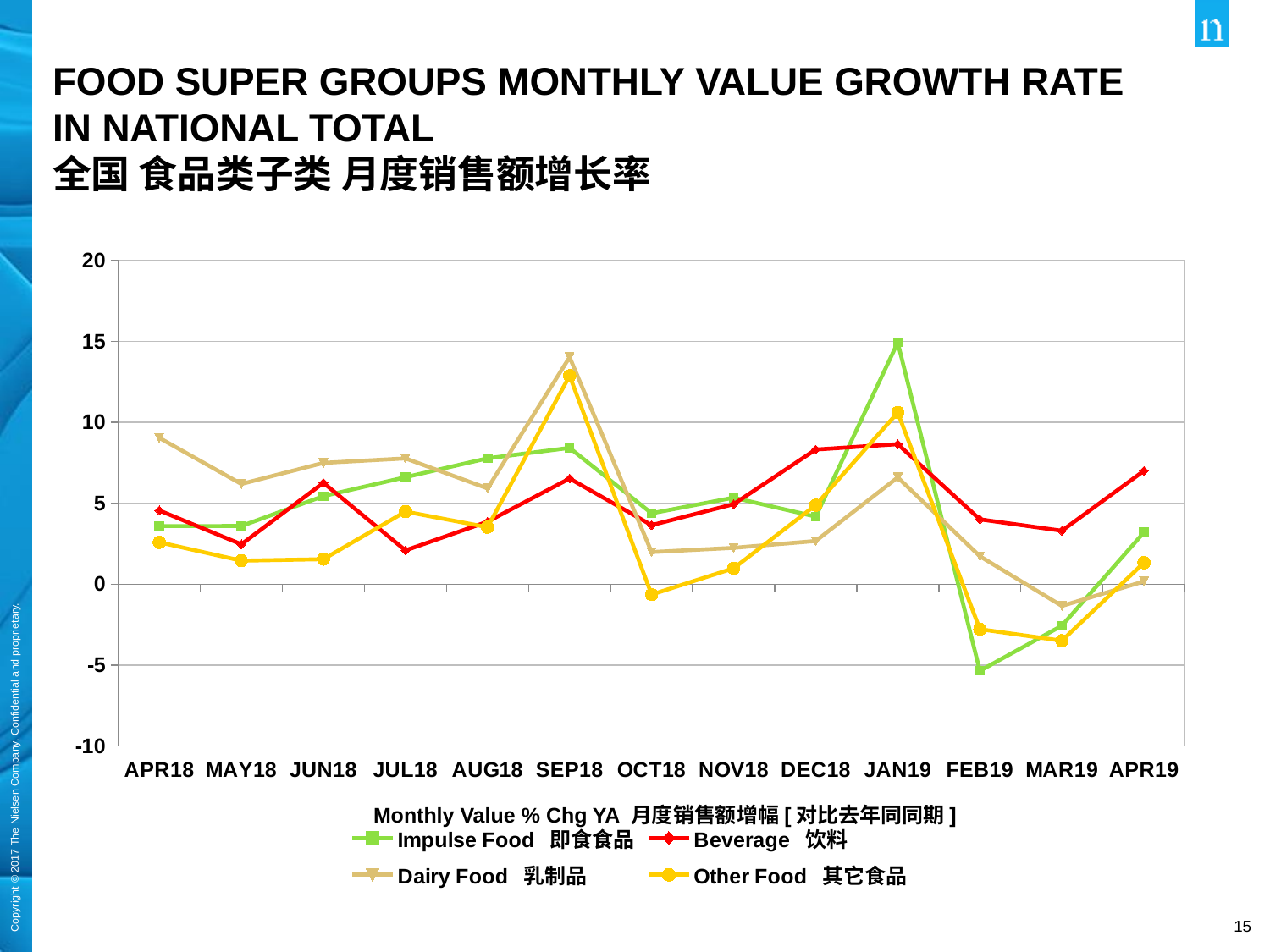

Food Super Groups Monthly Value Growth Rate
in National Total
全国 食品类子类 月度销售额增长率

### Chart

| Category | Impulse Food  即食食品 | Beverage  饮料 | Dairy Food  乳制品 | Other Food  其它食品 |
|---|---|---|---|---|
| APR18 | 3.594557599 | 4.560111267 | 9.045912506 | 2.59393842 |
| MAY18 | 3.602833659 | 2.471163255 | 6.197627893 | 1.457903588 |
| JUN18 | 5.447806193 | 6.269616505 | 7.499005793 | 1.551905313 |
| JUL18 | 6.615390992 | 2.09454865 | 7.774590524 | 4.492043712 |
| AUG18 | 7.782772958 | 3.868335596 | 5.924085887 | 3.528549676 |
| SEP18 | 8.424433758 | 6.535425776 | 14.028373564 | 12.880687218 |
| OCT18 | 4.384193128 | 3.654892493 | 1.989356801 | -0.637962553 |
| NOV18 | 5.351857157 | 4.951292465 | 2.251142918 | 0.987647333 |
| DEC18 | 4.180710282 | 8.323237896 | 2.6753456 | 4.889605395 |
| JAN19 | 14.93518109 | 8.655968795 | 6.60372379 | 10.609839058 |
| FEB19 | -5.349507668 | 4.013184543 | 1.73227386 | -2.776686067 |
| MAR19 | -2.562070252 | 3.308196852 | -1.337890113 | -3.486652435 |
| APR19 | 3.209640508 | 7.011015046 | 0.17572421 | 1.33422177 |
Monthly Value % Chg YA 月度销售额增幅[对比去年同同期]